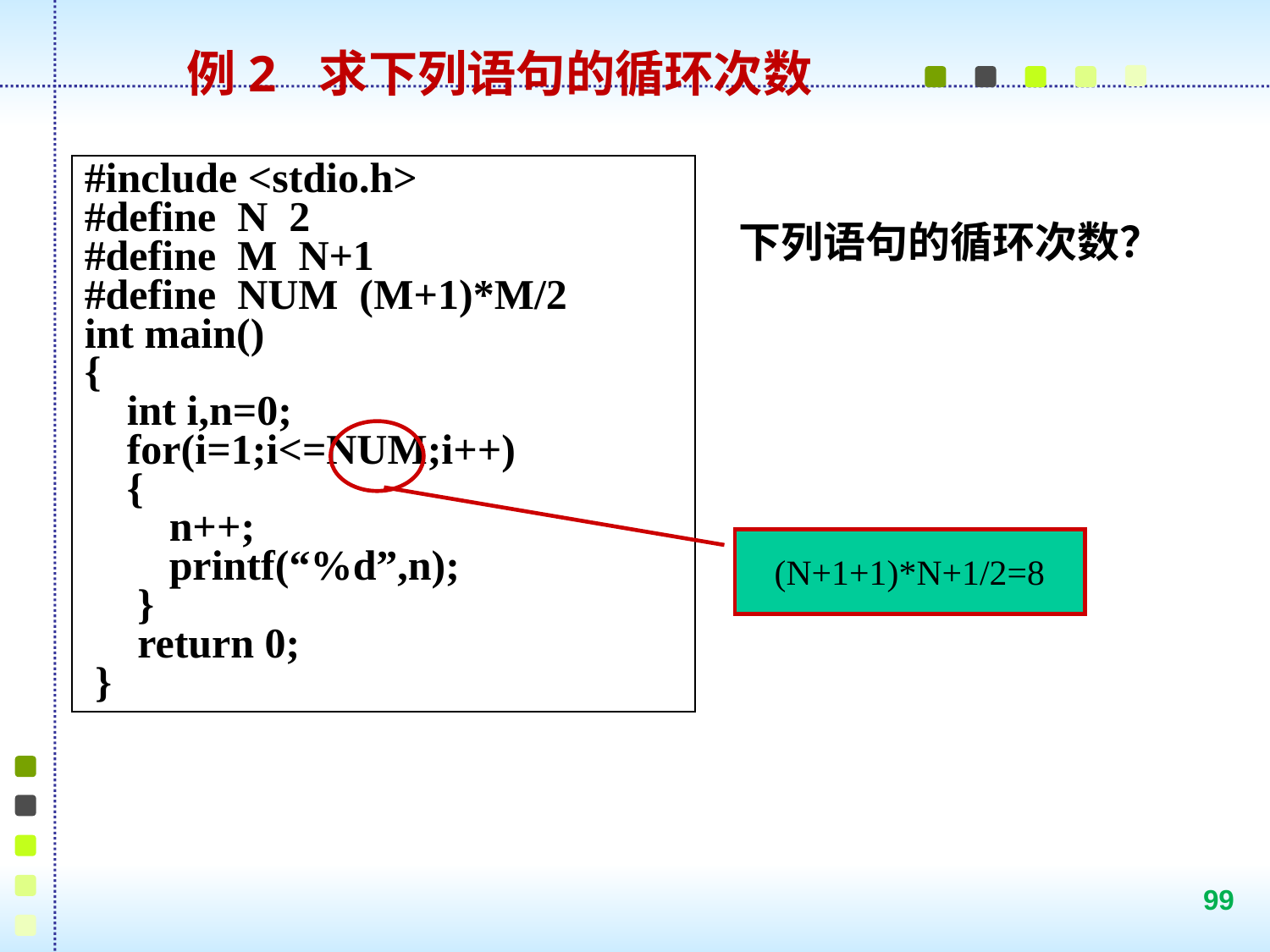

例2 求下列语句的循环次数
#include <stdio.h>
#define  N  2
#define  M  N+1
#define  NUM  (M+1)*M/2
int main()
{
    int i,n=0;
    for(i=1;i<=NUM;i++)
    {
        n++;
        printf(“%d”,n);
     }
     return 0;
 }
下列语句的循环次数？

(N+1+1)*N+1/2=8
99